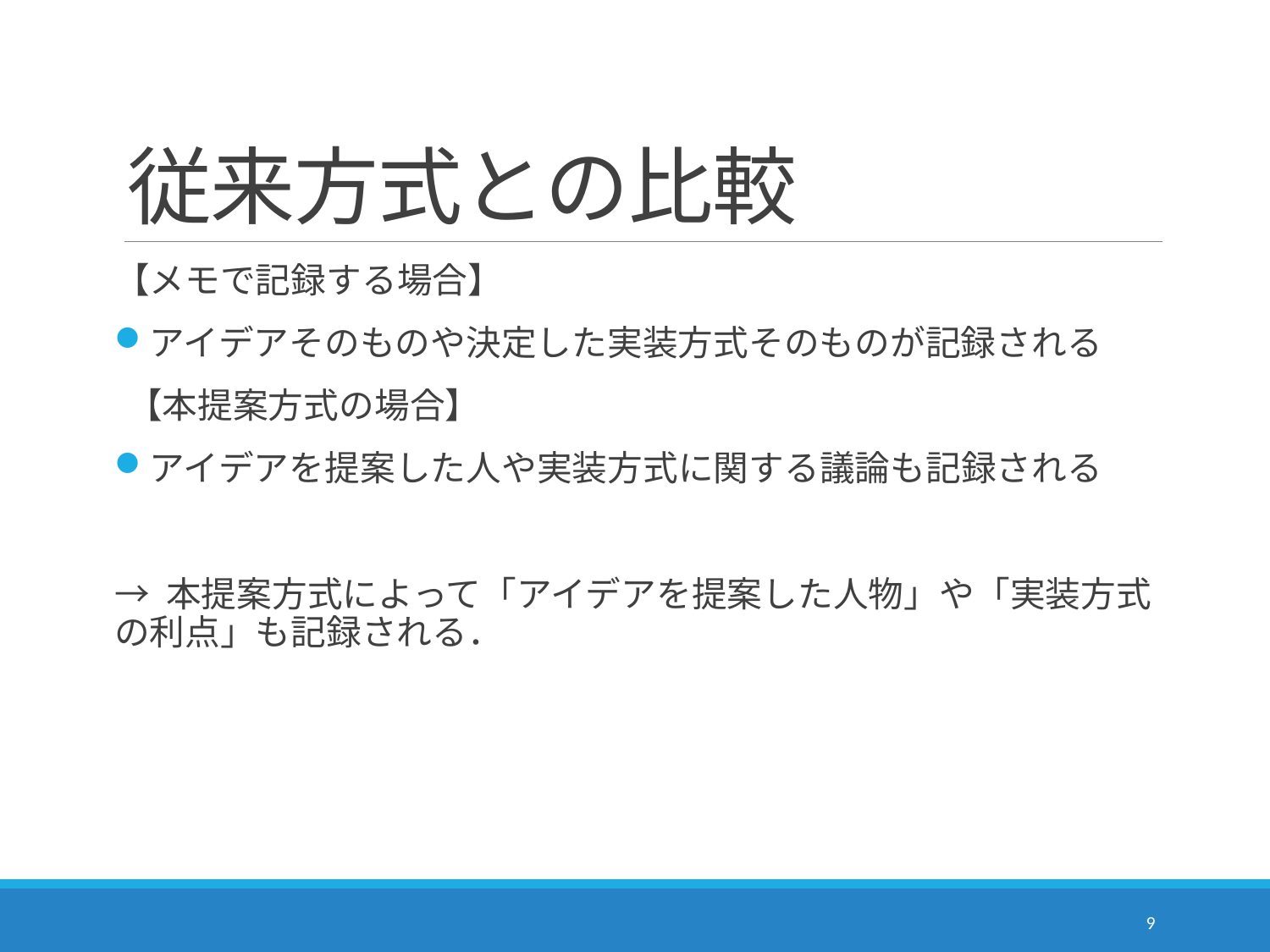

# 従来方式との比較
【メモで記録する場合】
アイデアそのものや決定した実装方式そのものが記録される
【本提案方式の場合】
アイデアを提案した人や実装方式に関する議論も記録される

→ 本提案方式によって「アイデアを提案した人物」や「実装方式の利点」も記録される．
9